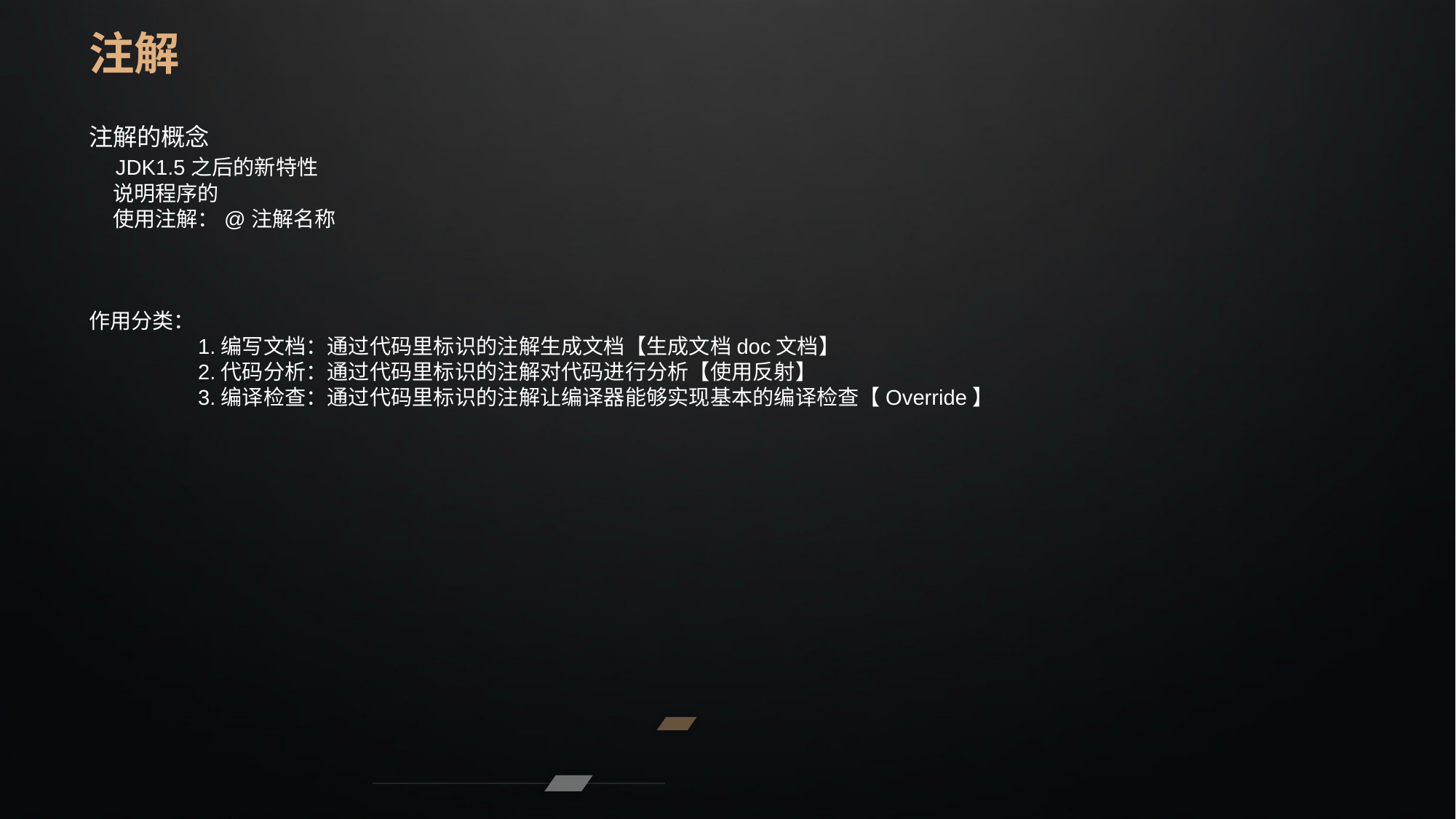

注解
注解的概念
    JDK1.5之后的新特性
    说明程序的
    使用注解：@注解名称

作用分类：
	1.编写文档：通过代码里标识的注解生成文档【生成文档doc文档】
	2.代码分析：通过代码里标识的注解对代码进行分析【使用反射】
	3.编译检查：通过代码里标识的注解让编译器能够实现基本的编译检查【Override】